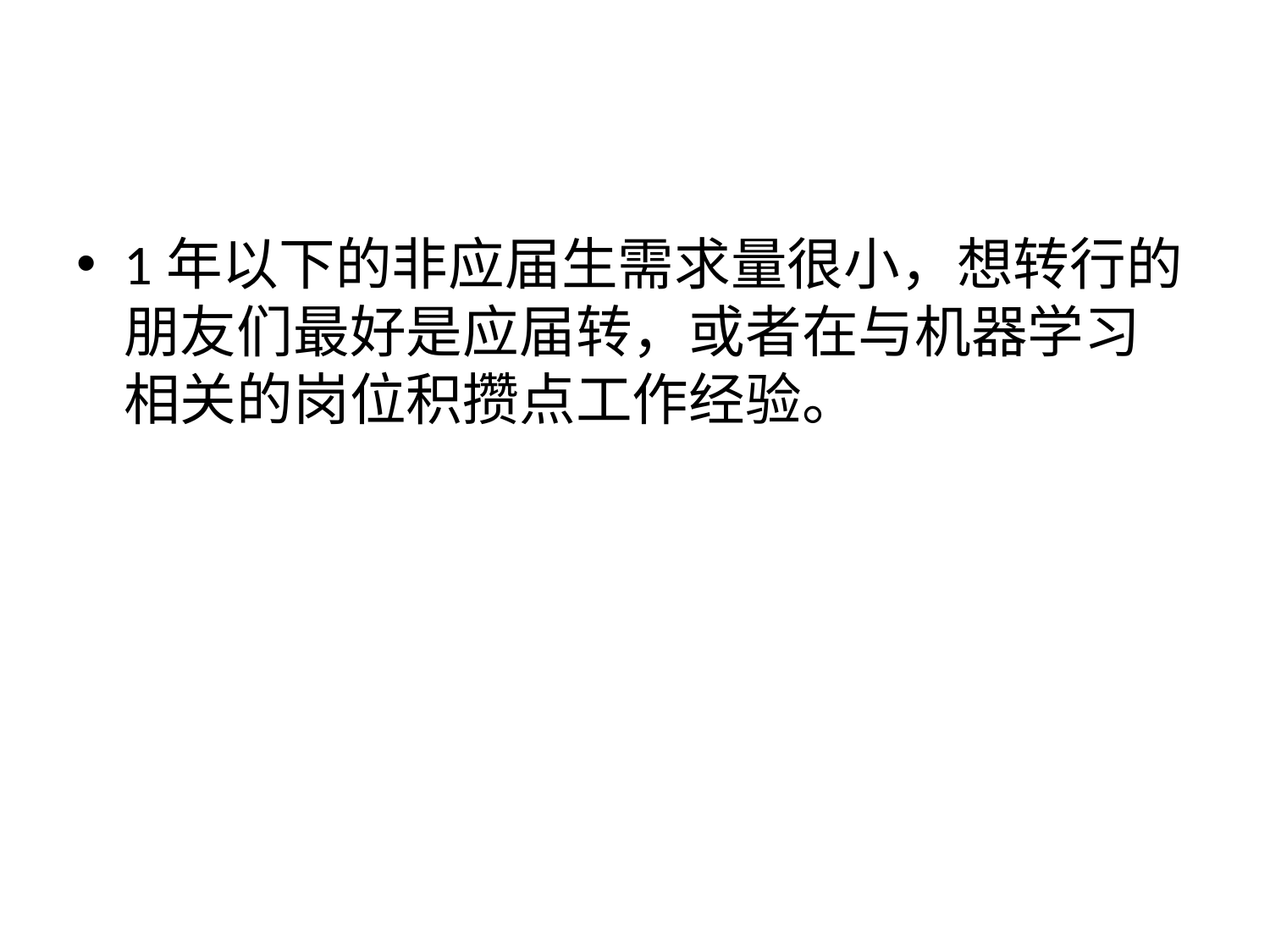

#
1年以下的非应届生需求量很小，想转行的朋友们最好是应届转，或者在与机器学习相关的岗位积攒点工作经验。